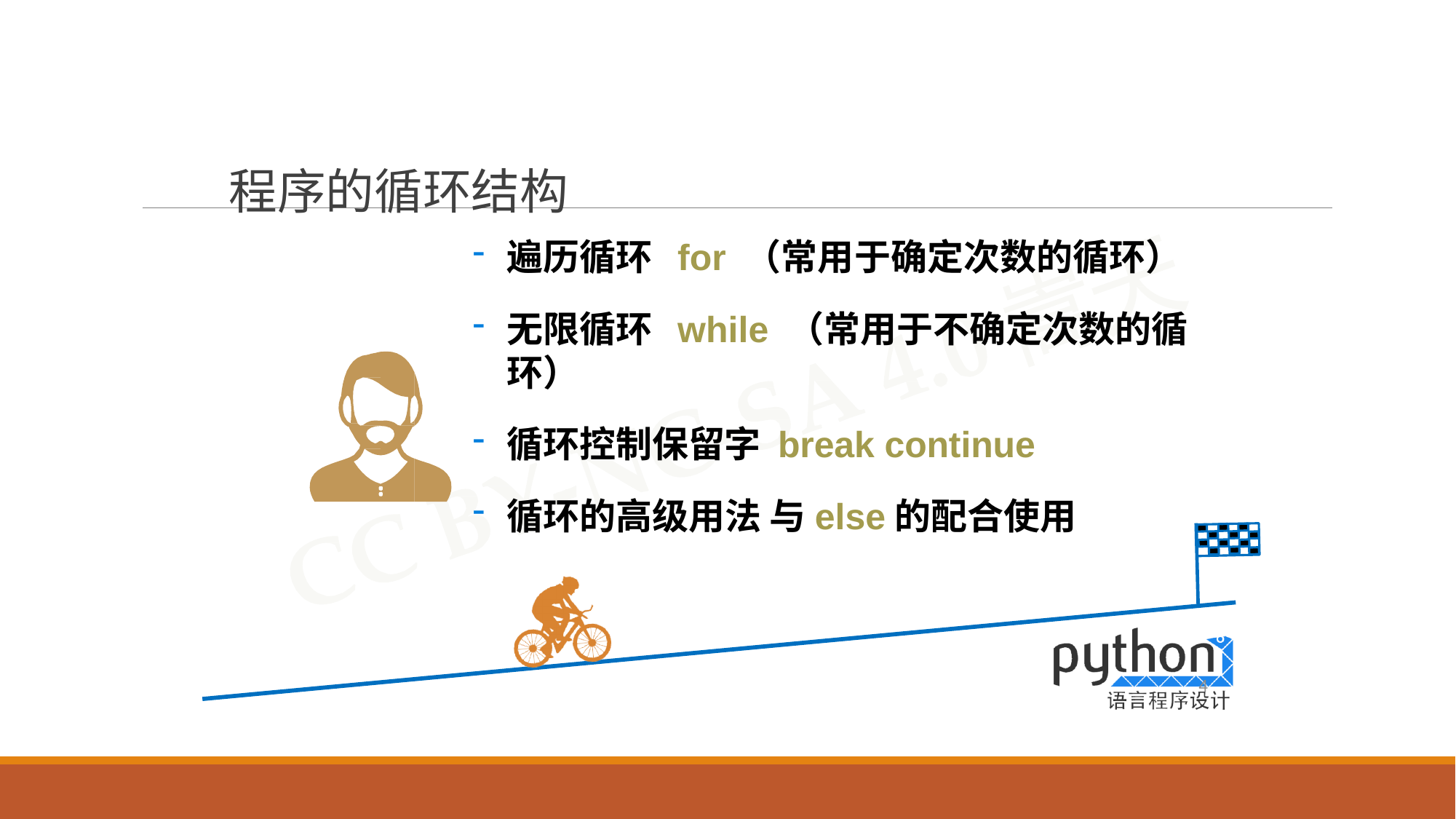

# 程序的循环结构
遍历循环  for （常用于确定次数的循环）
无限循环  while （常用于不确定次数的循环）
循环控制保留字 break continue
循环的高级用法 与else的配合使用

4